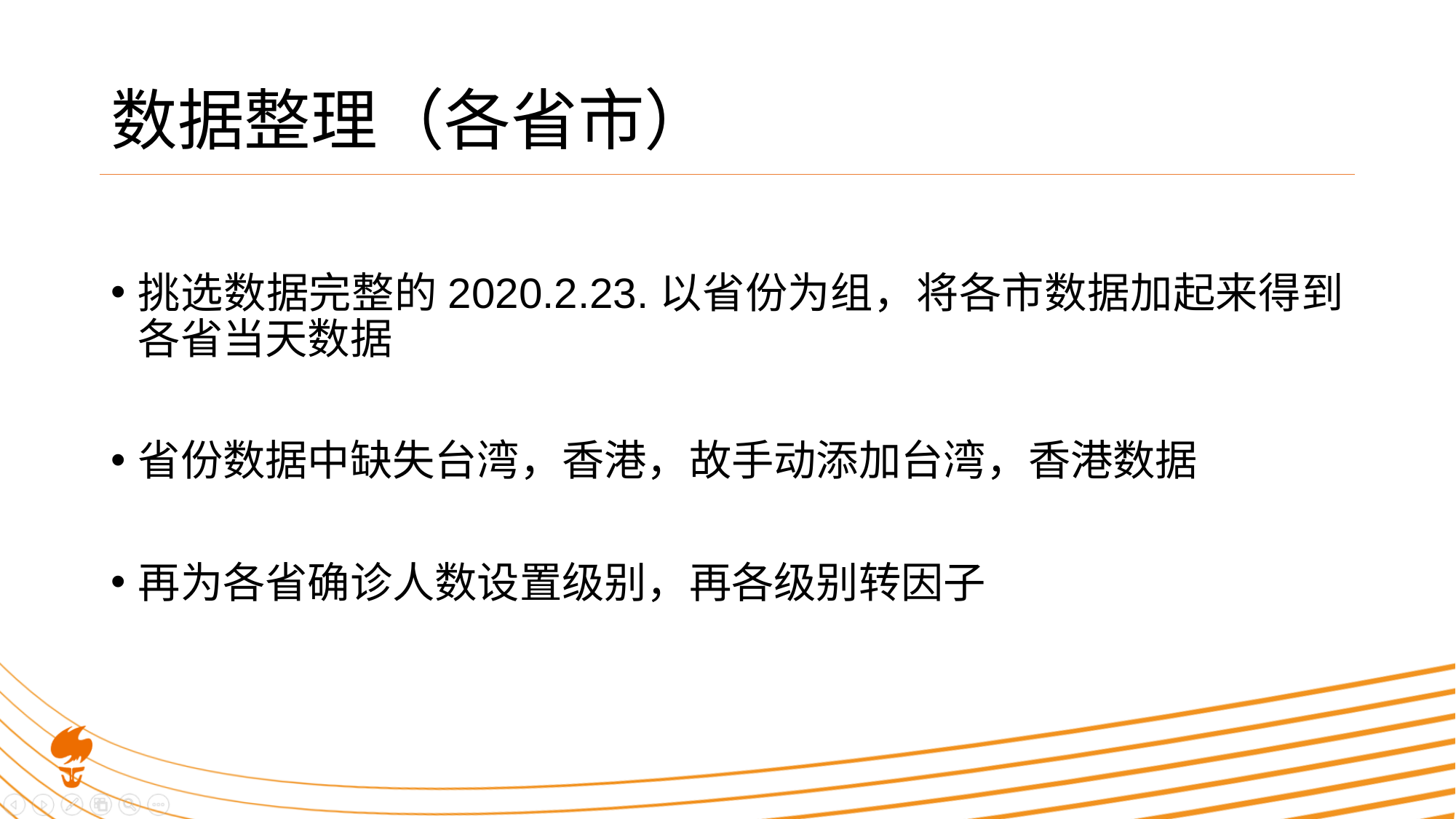

# 数据整理（各省市）

挑选数据完整的2020.2.23.以省份为组，将各市数据加起来得到各省当天数据

省份数据中缺失台湾，香港，故手动添加台湾，香港数据

再为各省确诊人数设置级别，再各级别转因子